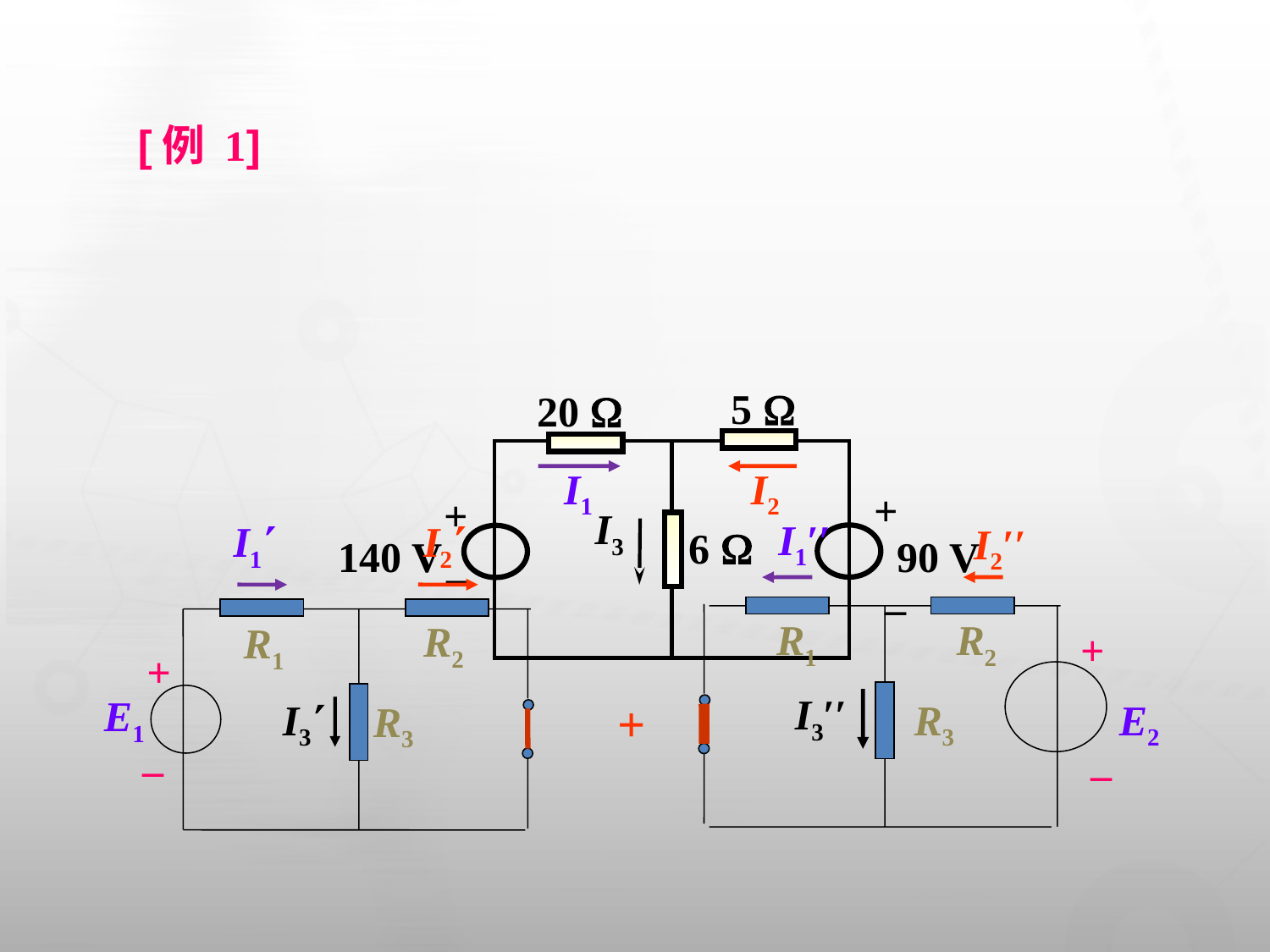

# [例 1]
20 Ω
5 Ω

+
+
I3
6 Ω
140 V
90 V

_

_
I1
I2

I1′′
I2′′

R1
R2
+

I3′′
R3
E2

_

I1′
I2′

R2

R1
+
 E1

I3′
R3

_

+